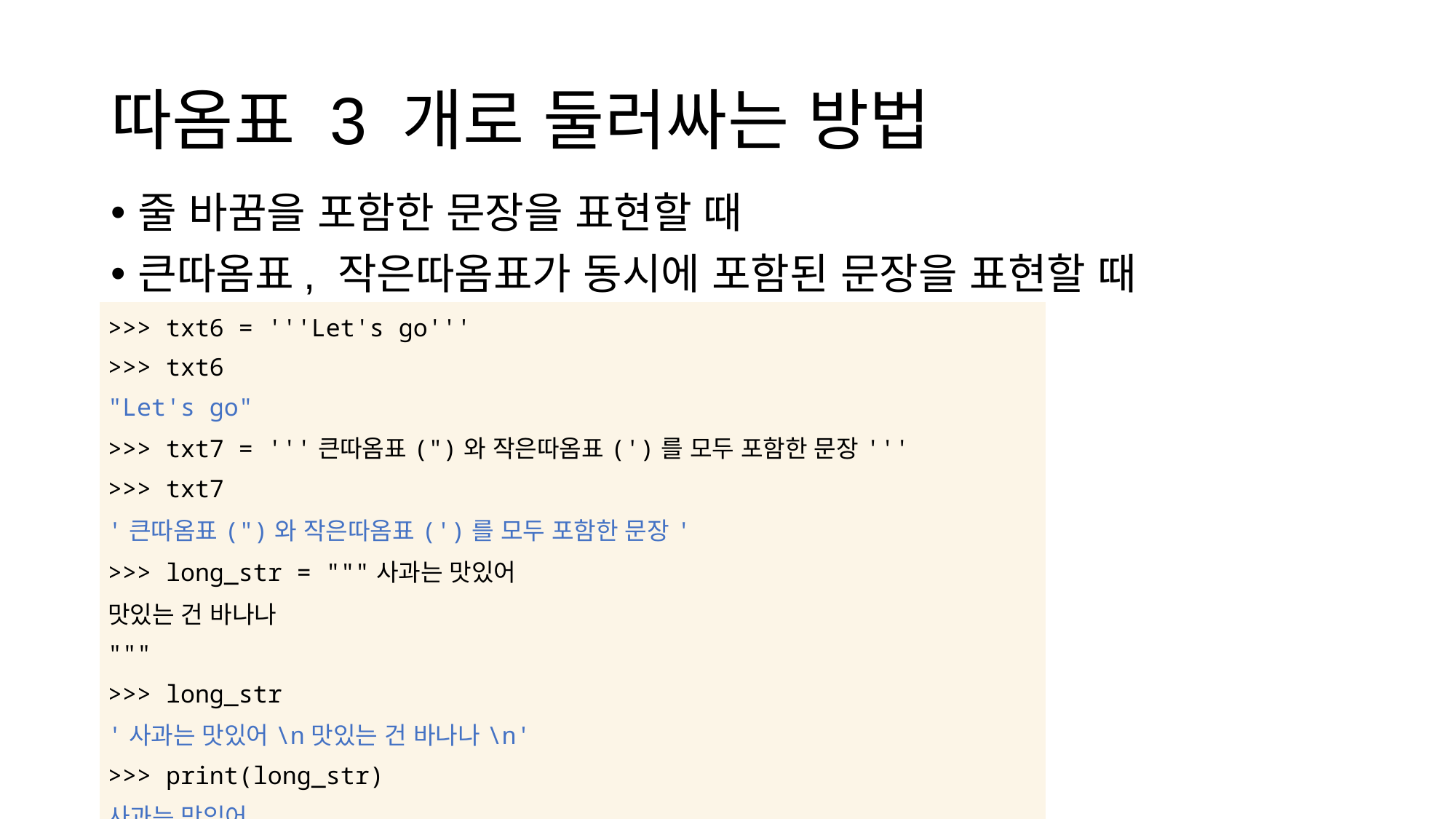

# 따옴표 3 개로 둘러싸는 방법
줄 바꿈을 포함한 문장을 표현할 때
큰따옴표, 작은따옴표가 동시에 포함된 문장을 표현할 때

| >>> txt6 = '''Let's go''' >>> txt6 "Let's go" >>> txt7 = '''큰따옴표(")와 작은따옴표(')를 모두 포함한 문장''' >>> txt7 '큰따옴표(")와 작은따옴표(')를 모두 포함한 문장' >>> long\_str = """사과는 맛있어 맛있는 건 바나나 """ >>> long\_str '사과는 맛있어\n맛있는 건 바나나\n' >>> print(long\_str) 사과는 맛있어 맛있는 건 바나나 |
| --- |